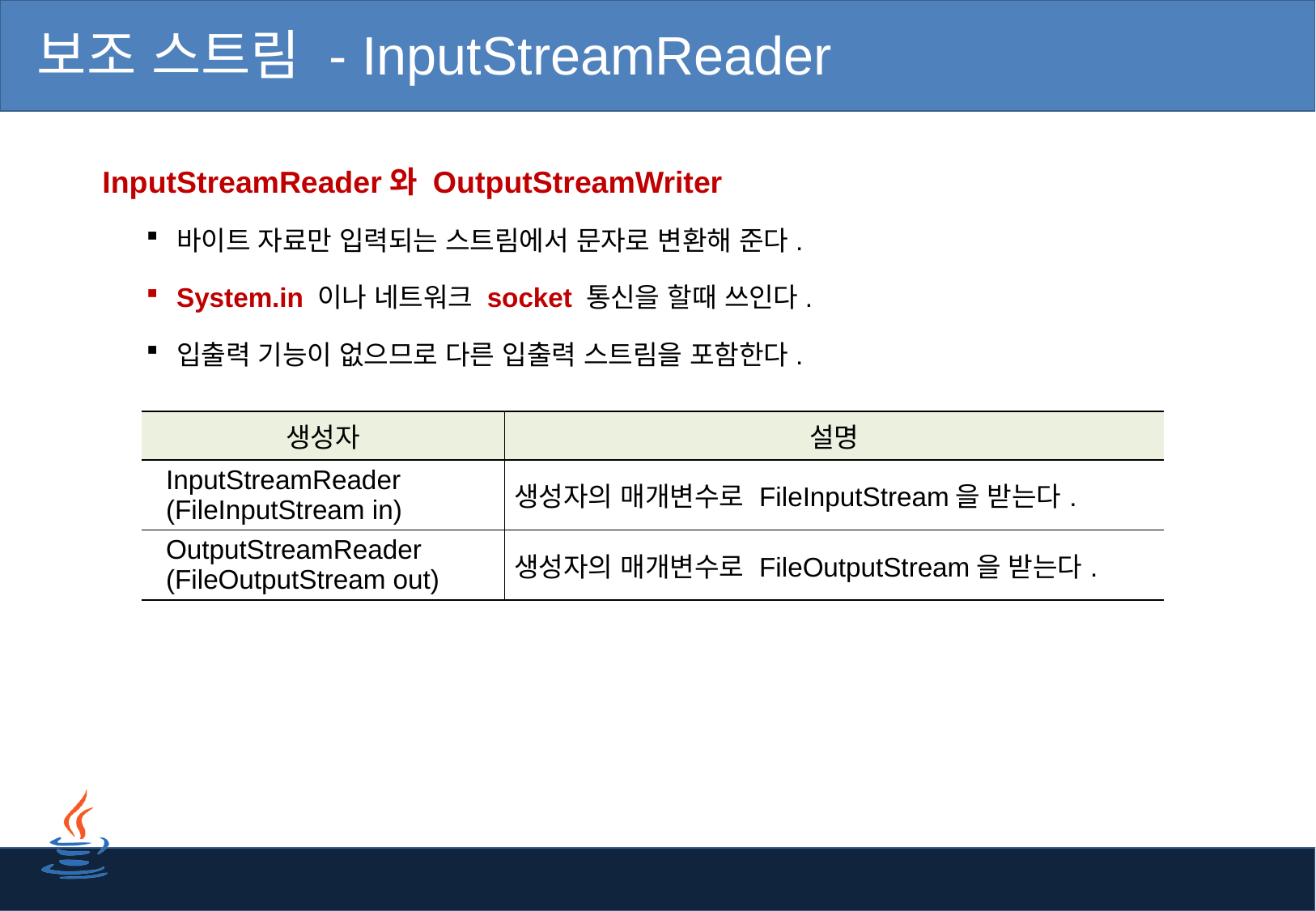

보조 스트림 - InputStreamReader
  InputStreamReader와 OutputStreamWriter
바이트 자료만 입력되는 스트림에서 문자로 변환해 준다.
System.in 이나 네트워크 socket 통신을 할때 쓰인다.
입출력 기능이 없으므로 다른 입출력 스트림을 포함한다.
| 생성자 | 설명 |
| --- | --- |
| InputStreamReader (FileInputStream in) | 생성자의 매개변수로 FileInputStream을 받는다. |
| OutputStreamReader (FileOutputStream out) | 생성자의 매개변수로 FileOutputStream을 받는다. |